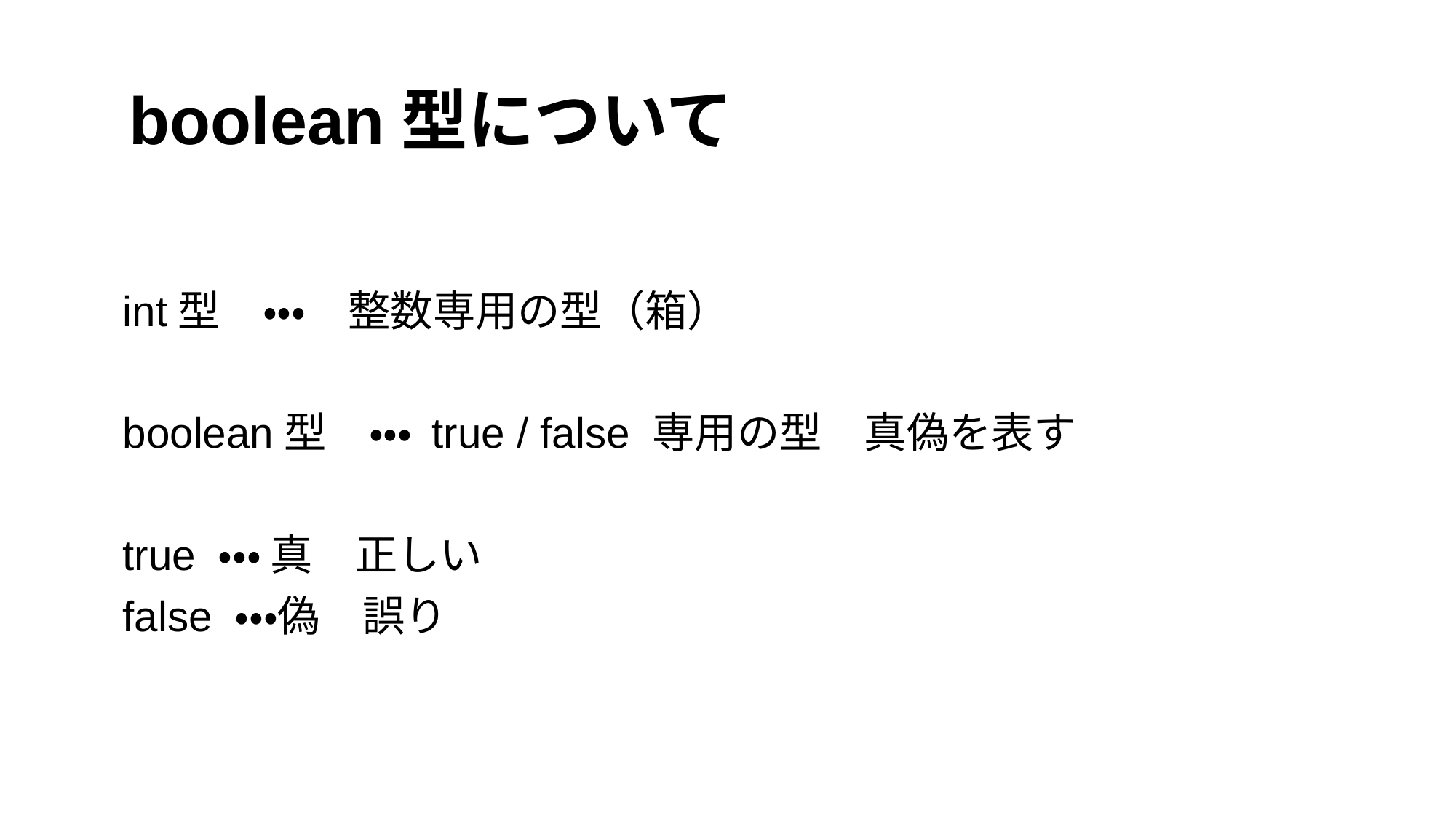

# boolean型について

 int型　・・・　整数専用の型（箱）

 boolean型　・・・ true / false 専用の型　真偽を表す

 true ・・・ 真　正しい
 false ・・・偽　誤り